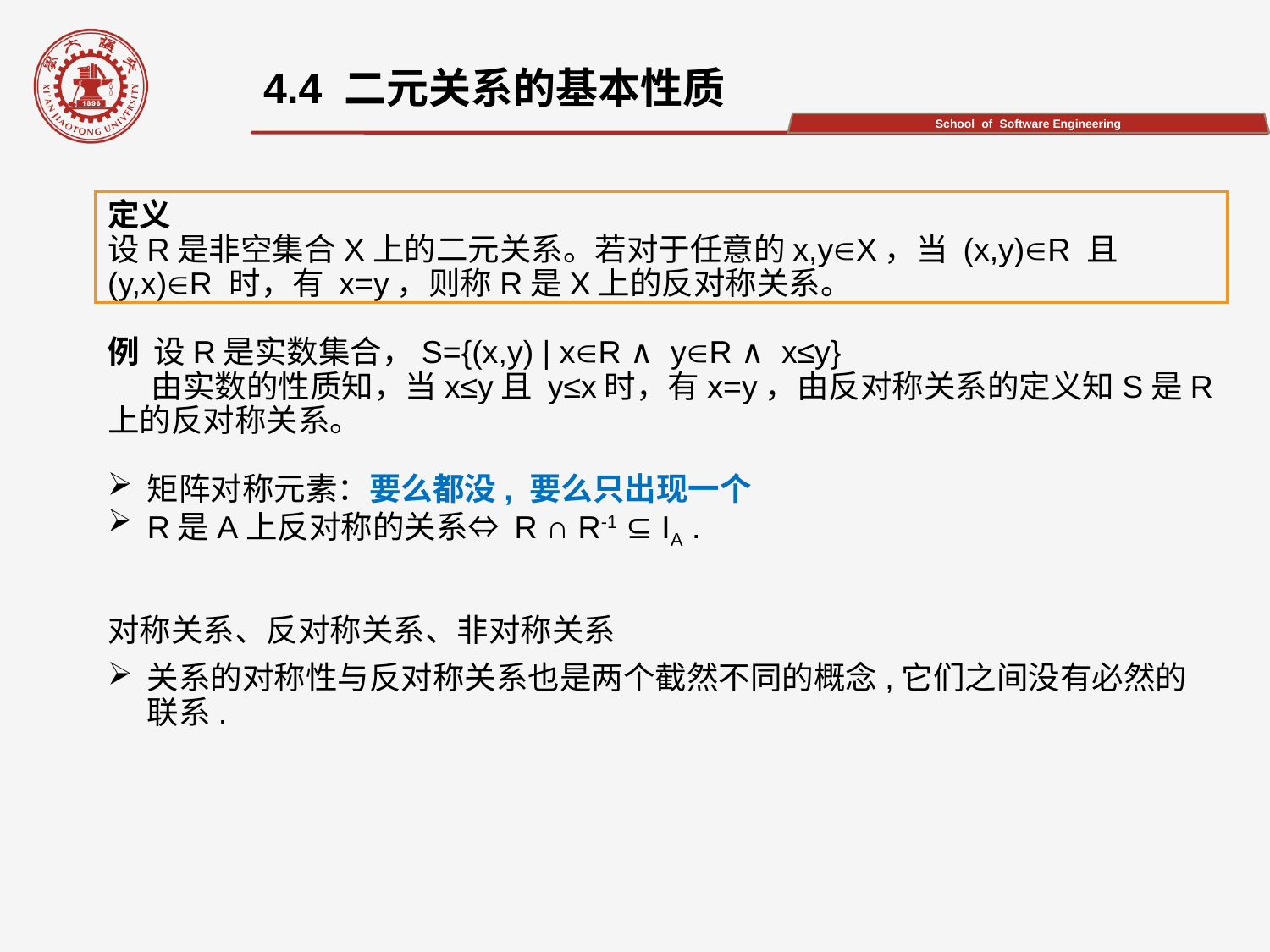

4.4 二元关系的基本性质

定义
设R是非空集合X上的二元关系。若对于任意的x,y∈X，当 (x,y)∈R 且 (y,x)∈R 时，有 x=y，则称R是X上的反对称关系。

例  设R是实数集合，S={(x,y) | x∈R ∧ y∈R ∧ x≤y}
     由实数的性质知，当x≤y且 y≤x时，有x=y，由反对称关系的定义知S是R上的反对称关系。

矩阵对称元素：要么都没, 要么只出现一个
R是A上反对称的关系⇔ R ∩ R-1 ⊆ IA .

对称关系、反对称关系、非对称关系
关系的对称性与反对称关系也是两个截然不同的概念,它们之间没有必然的联系.